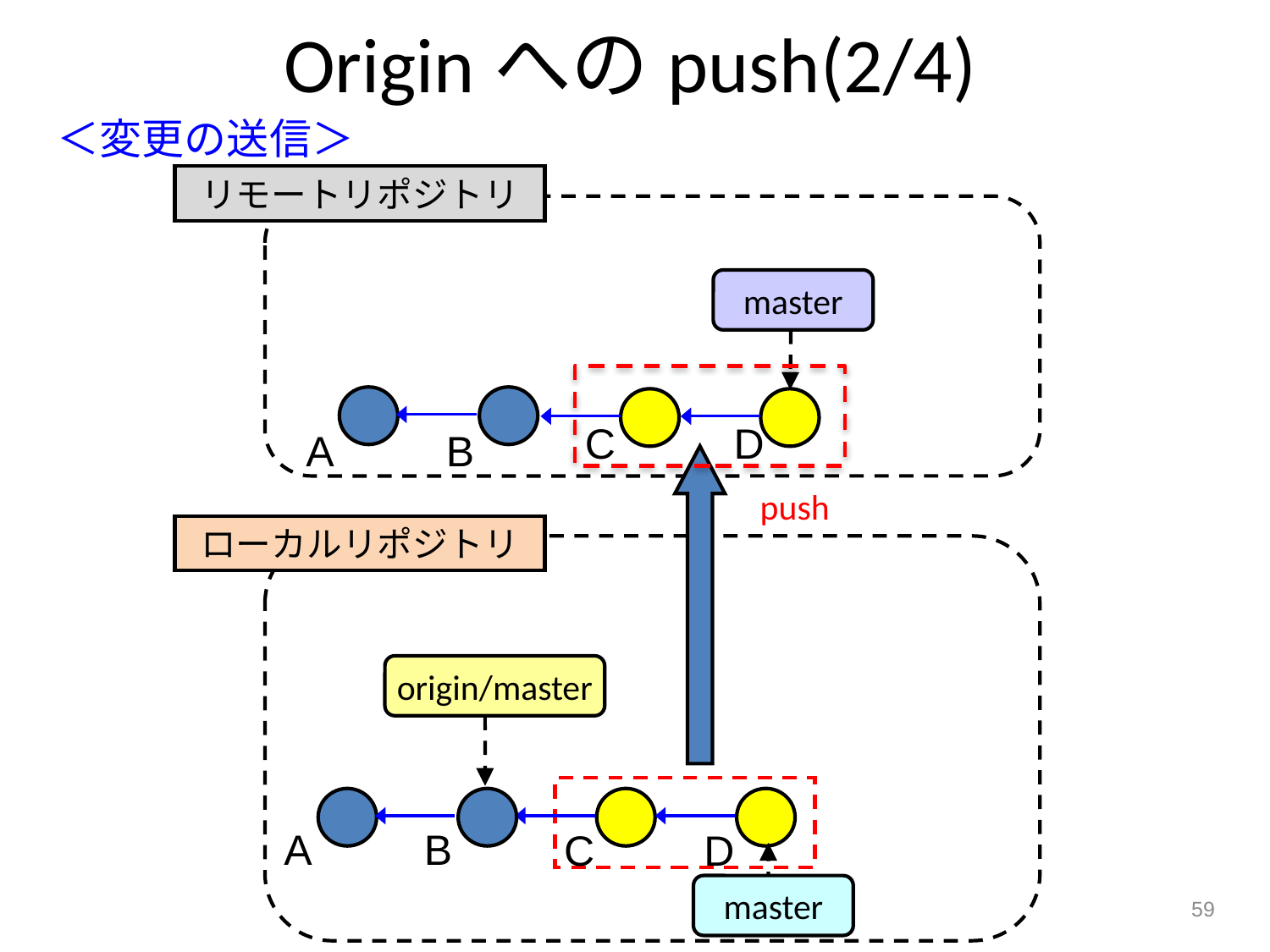

Originへのpush(2/4)
＜変更の送信＞
リモートリポジトリ

master

C
D
A
B

push
ローカルリポジトリ

origin/master

A
B
C
D

59
master